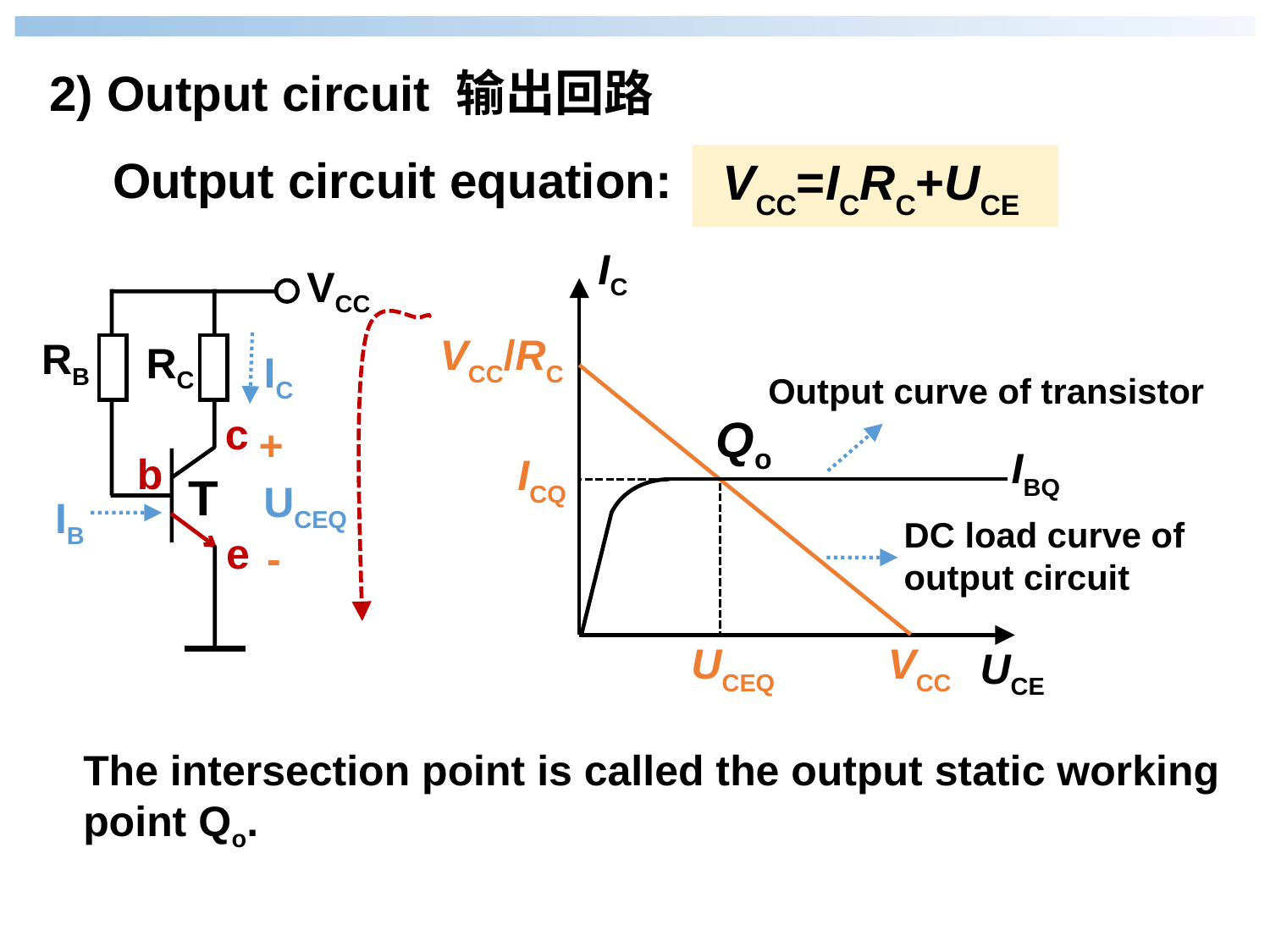

2) Output circuit 输出回路
Output circuit equation:
VCC=ICRC+UCE
IC
VCC

RB
RC

T

IC
c
+
b
UCEQ
IB
e
-

VCC/RC
Output curve of transistor
DC load curve of output circuit
Qo
IBQ
ICQ

UCEQ
VCC
UCE
The intersection point is called the output static working point Qo.